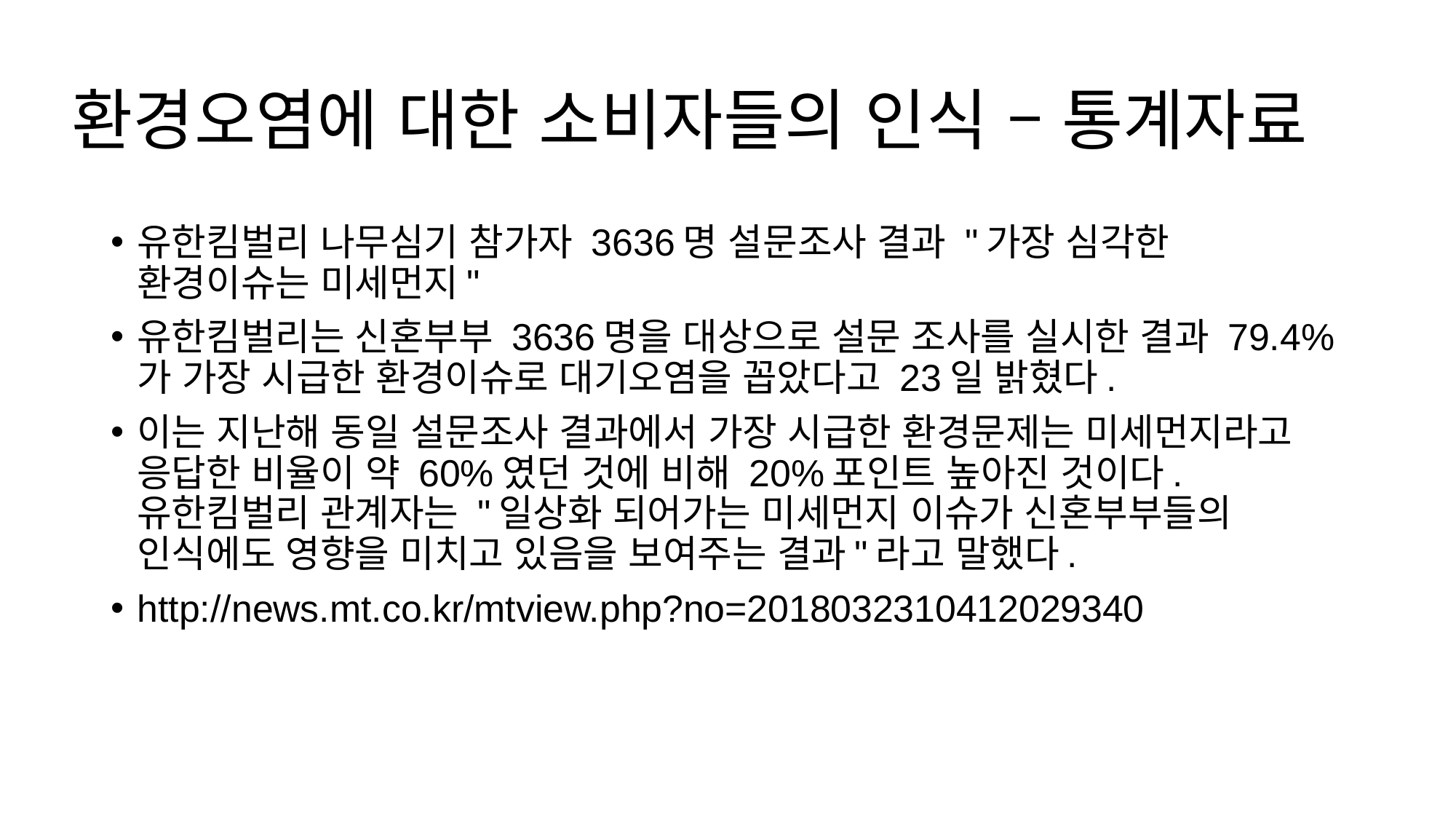

# 환경오염에 대한 소비자들의 인식 – 통계자료
유한킴벌리 나무심기 참가자 3636명 설문조사 결과 "가장 심각한 환경이슈는 미세먼지"
유한킴벌리는 신혼부부 3636명을 대상으로 설문 조사를 실시한 결과 79.4%가 가장 시급한 환경이슈로 대기오염을 꼽았다고 23일 밝혔다.
이는 지난해 동일 설문조사 결과에서 가장 시급한 환경문제는 미세먼지라고 응답한 비율이 약 60%였던 것에 비해 20%포인트 높아진 것이다. 유한킴벌리 관계자는 "일상화 되어가는 미세먼지 이슈가 신혼부부들의 인식에도 영향을 미치고 있음을 보여주는 결과"라고 말했다.
http://news.mt.co.kr/mtview.php?no=2018032310412029340